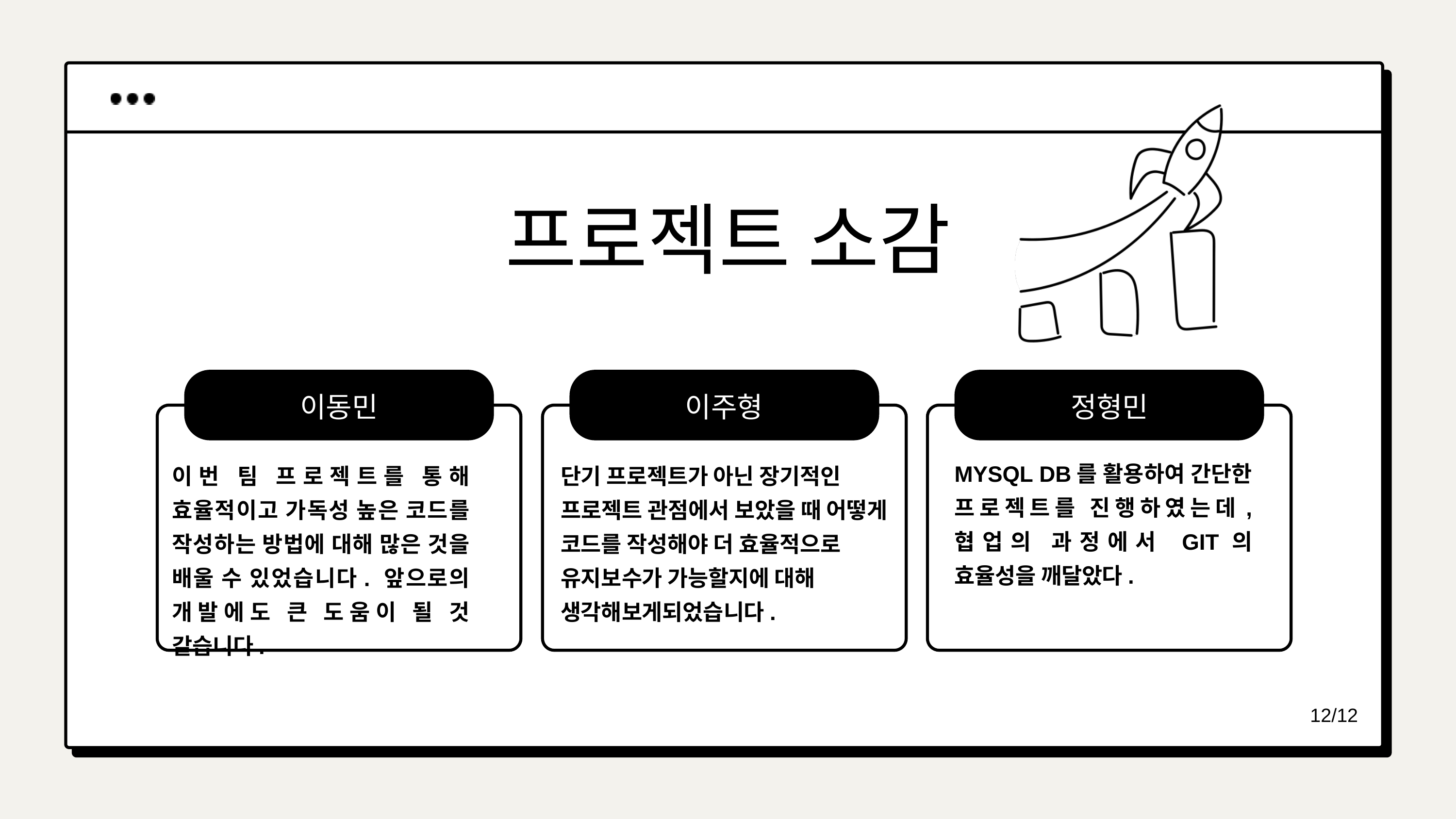

프로젝트 소감

이동민
이주형
정형민

MYSQL DB를 활용하여 간단한 프로젝트를 진행하였는데, 협업의 과정에서 GIT의 효율성을 깨달았다.
이번 팀 프로젝트를 통해 효율적이고 가독성 높은 코드를 작성하는 방법에 대해 많은 것을 배울 수 있었습니다. 앞으로의 개발에도 큰 도움이 될 것 같습니다.
단기 프로젝트가 아닌 장기적인
프로젝트 관점에서 보았을 때 어떻게 코드를 작성해야 더 효율적으로
유지보수가 가능할지에 대해
생각해보게되었습니다.
12/12